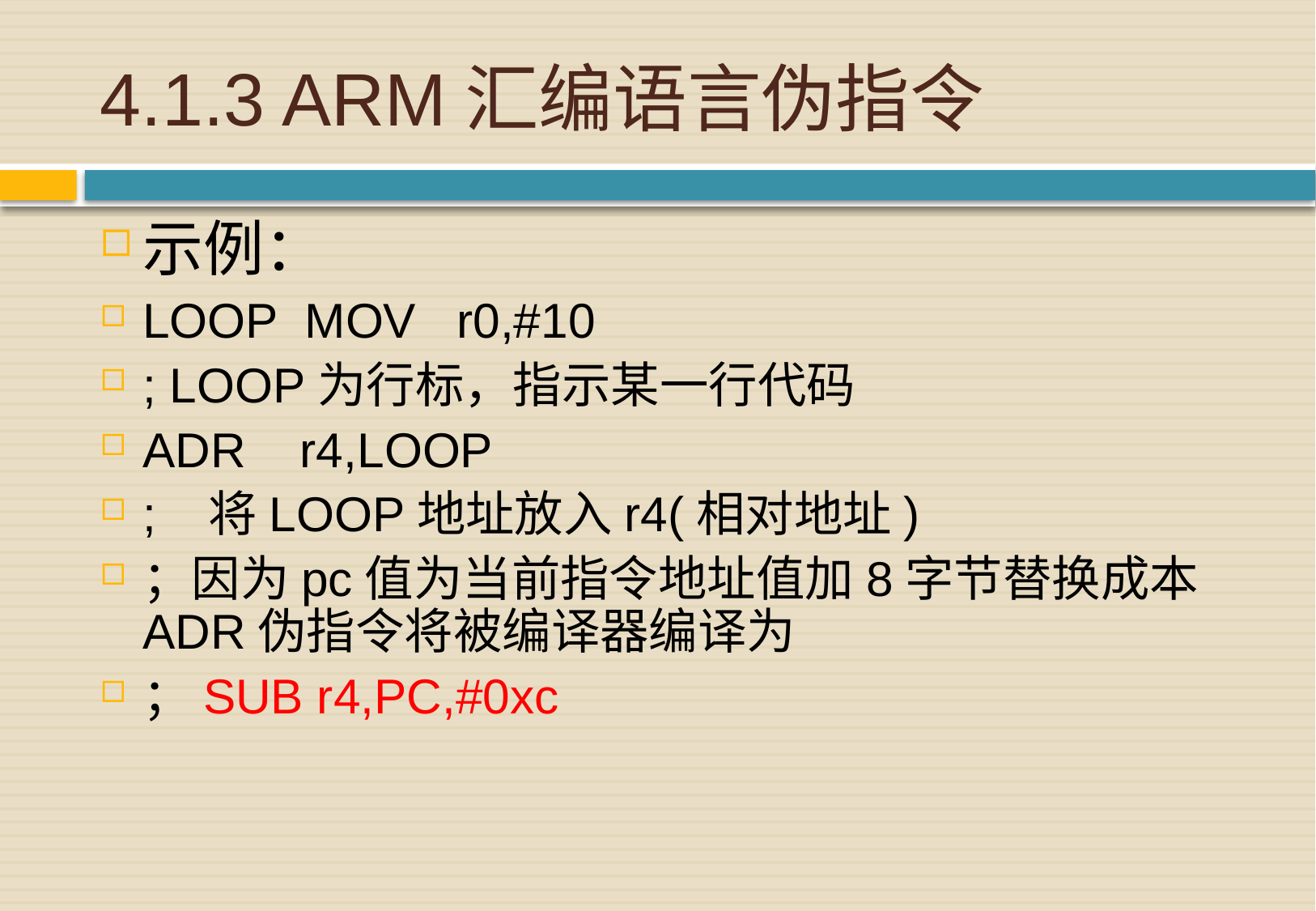

# 4.1.3 ARM汇编语言伪指令
示例：
LOOP  MOV   r0,#10
; LOOP为行标，指示某一行代码
ADR    r4,LOOP
;   将LOOP地址放入r4(相对地址)
；因为pc值为当前指令地址值加8字节替换成本ADR伪指令将被编译器编译为
；SUB r4,PC,#0xc